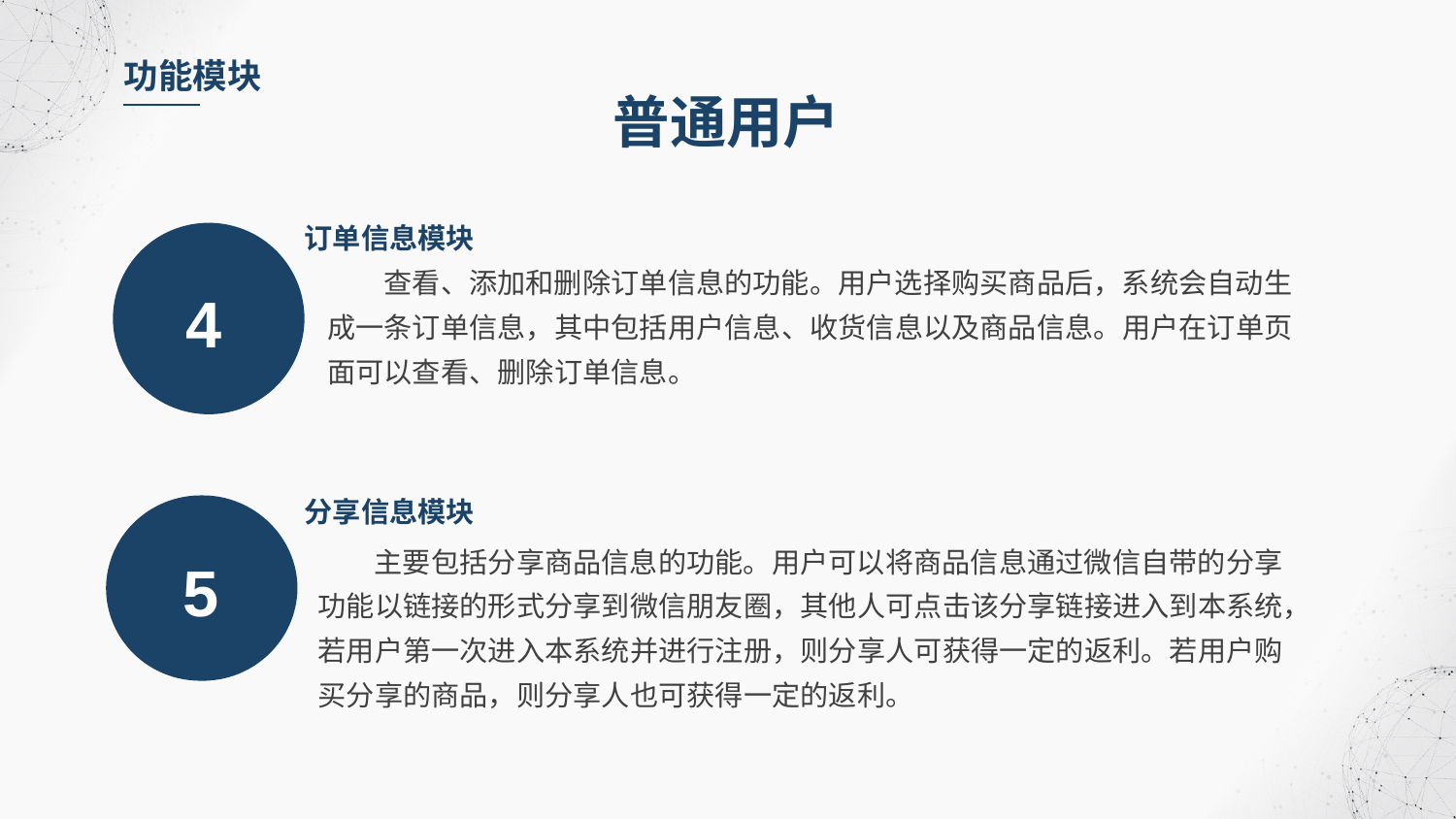

功能模块
普通用户
订单信息模块

查看、添加和删除订单信息的功能。用户选择购买商品后，系统会自动生成一条订单信息，其中包括用户信息、收货信息以及商品信息。用户在订单页面可以查看、删除订单信息。
4

分享信息模块
主要包括分享商品信息的功能。用户可以将商品信息通过微信自带的分享功能以链接的形式分享到微信朋友圈，其他人可点击该分享链接进入到本系统，若用户第一次进入本系统并进行注册，则分享人可获得一定的返利。若用户购买分享的商品，则分享人也可获得一定的返利。
5